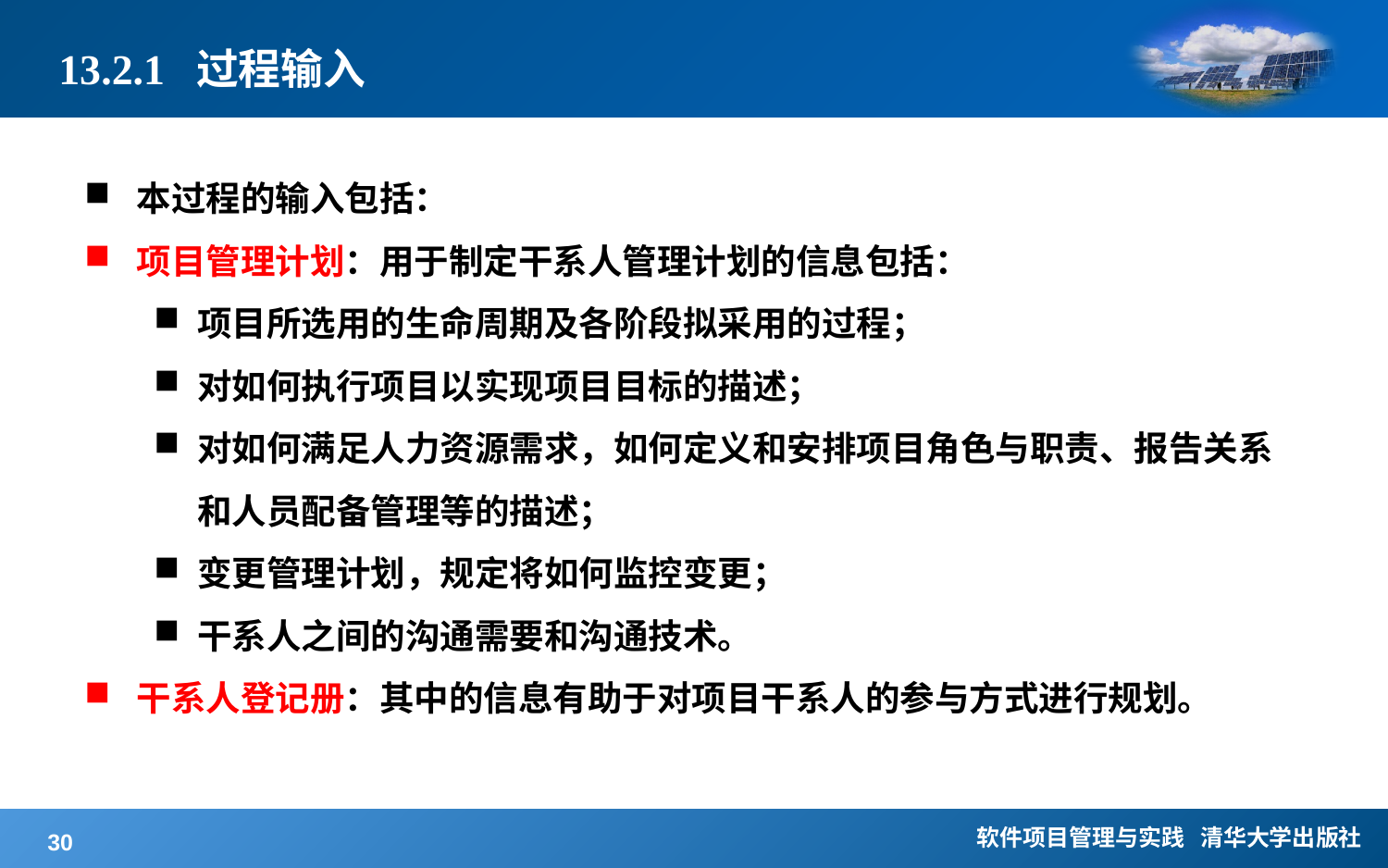

# 13.2.1  过程输入
本过程的输入包括：
项目管理计划：用于制定干系人管理计划的信息包括：
项目所选用的生命周期及各阶段拟采用的过程；
对如何执行项目以实现项目目标的描述；
对如何满足人力资源需求，如何定义和安排项目角色与职责、报告关系和人员配备管理等的描述；
变更管理计划，规定将如何监控变更；
干系人之间的沟通需要和沟通技术。
干系人登记册：其中的信息有助于对项目干系人的参与方式进行规划。